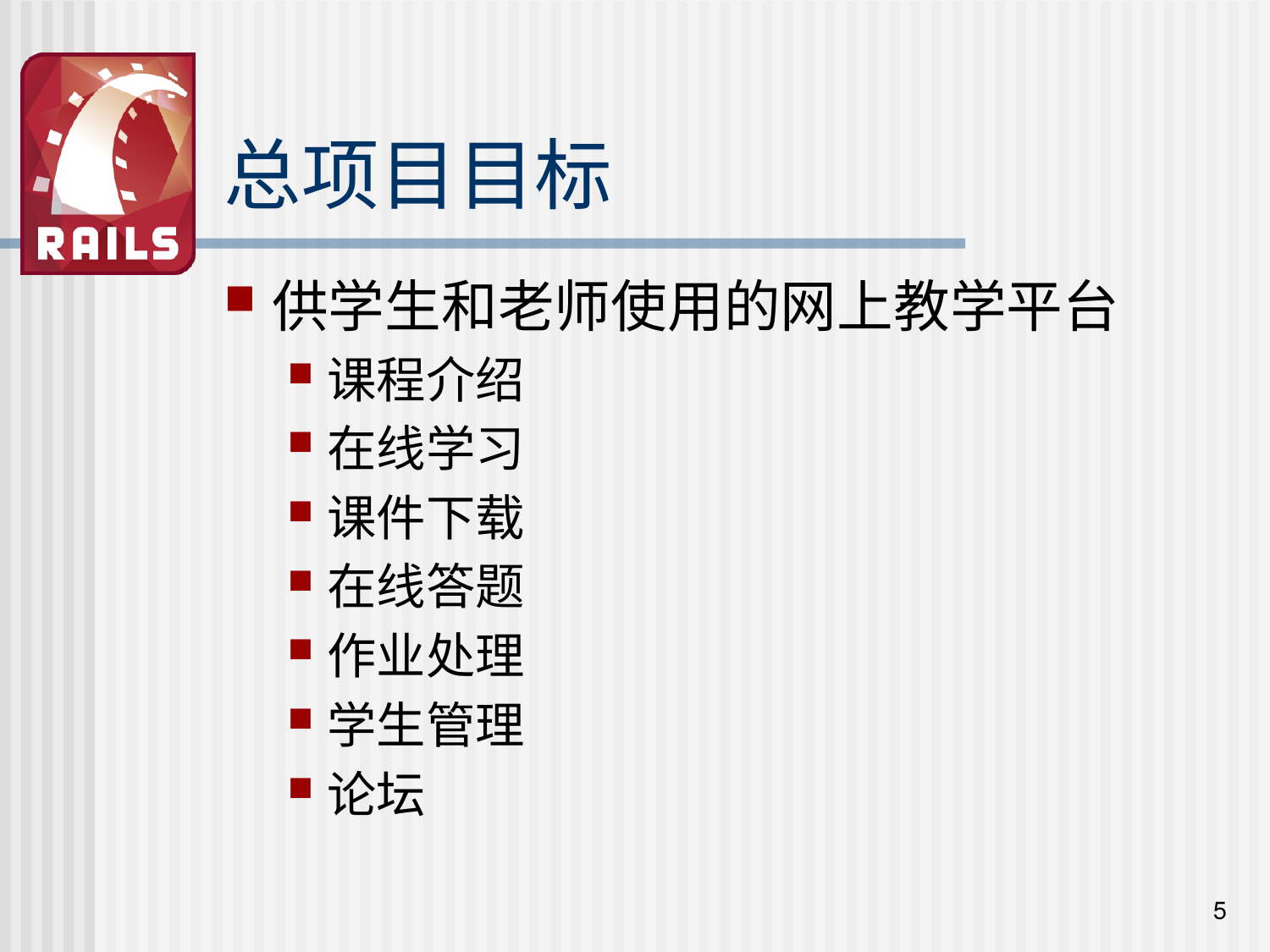

# 总项目目标
供学生和老师使用的网上教学平台
课程介绍
在线学习
课件下载
在线答题
作业处理
学生管理
论坛
5